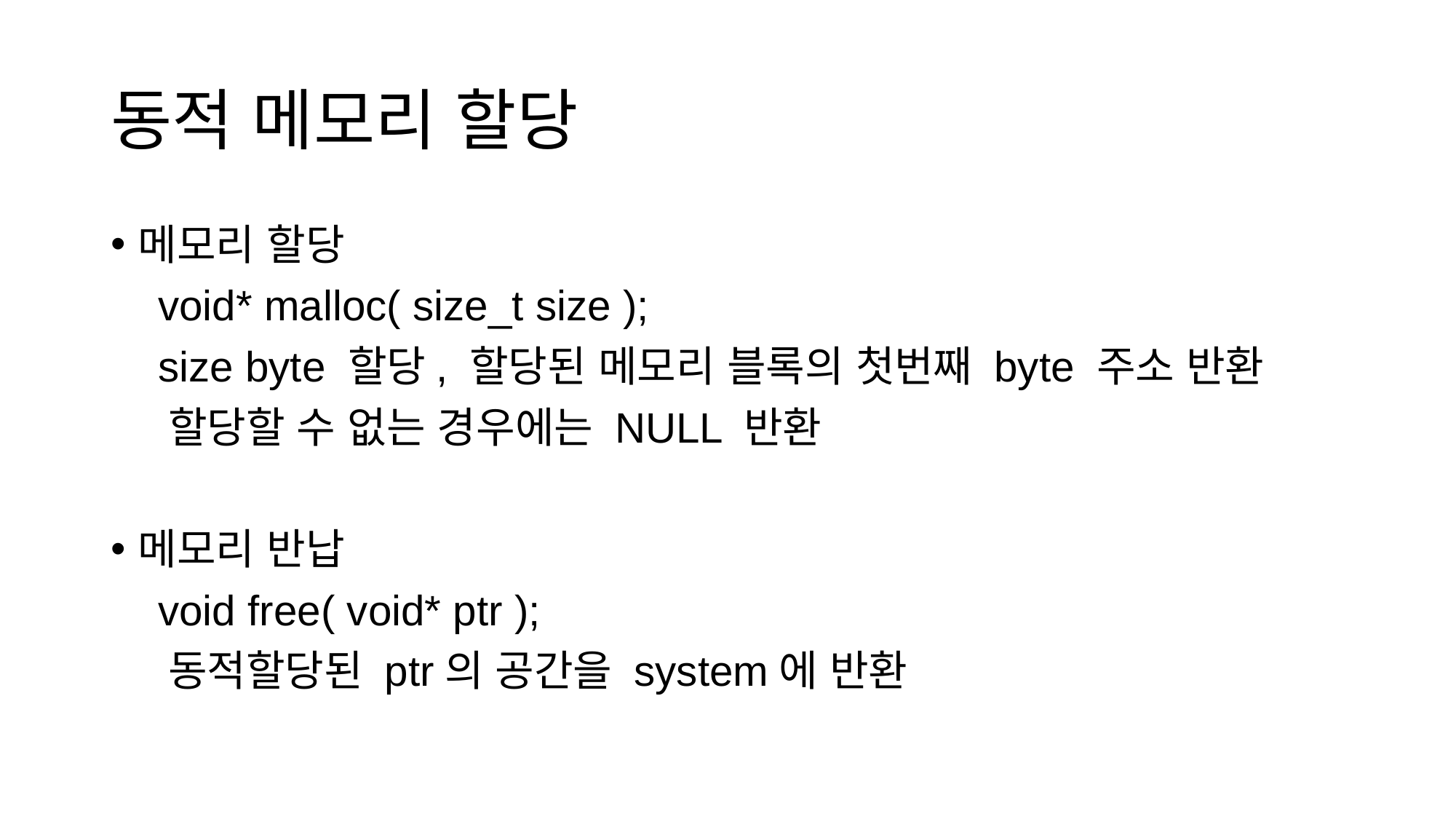

동적 메모리 할당
메모리 할당
    void* malloc( size_t size );
    size byte 할당, 할당된 메모리 블록의 첫번째 byte 주소 반환
    할당할 수 없는 경우에는 NULL 반환

메모리 반납
    void free( void* ptr );
    동적할당된 ptr의 공간을 system에 반환